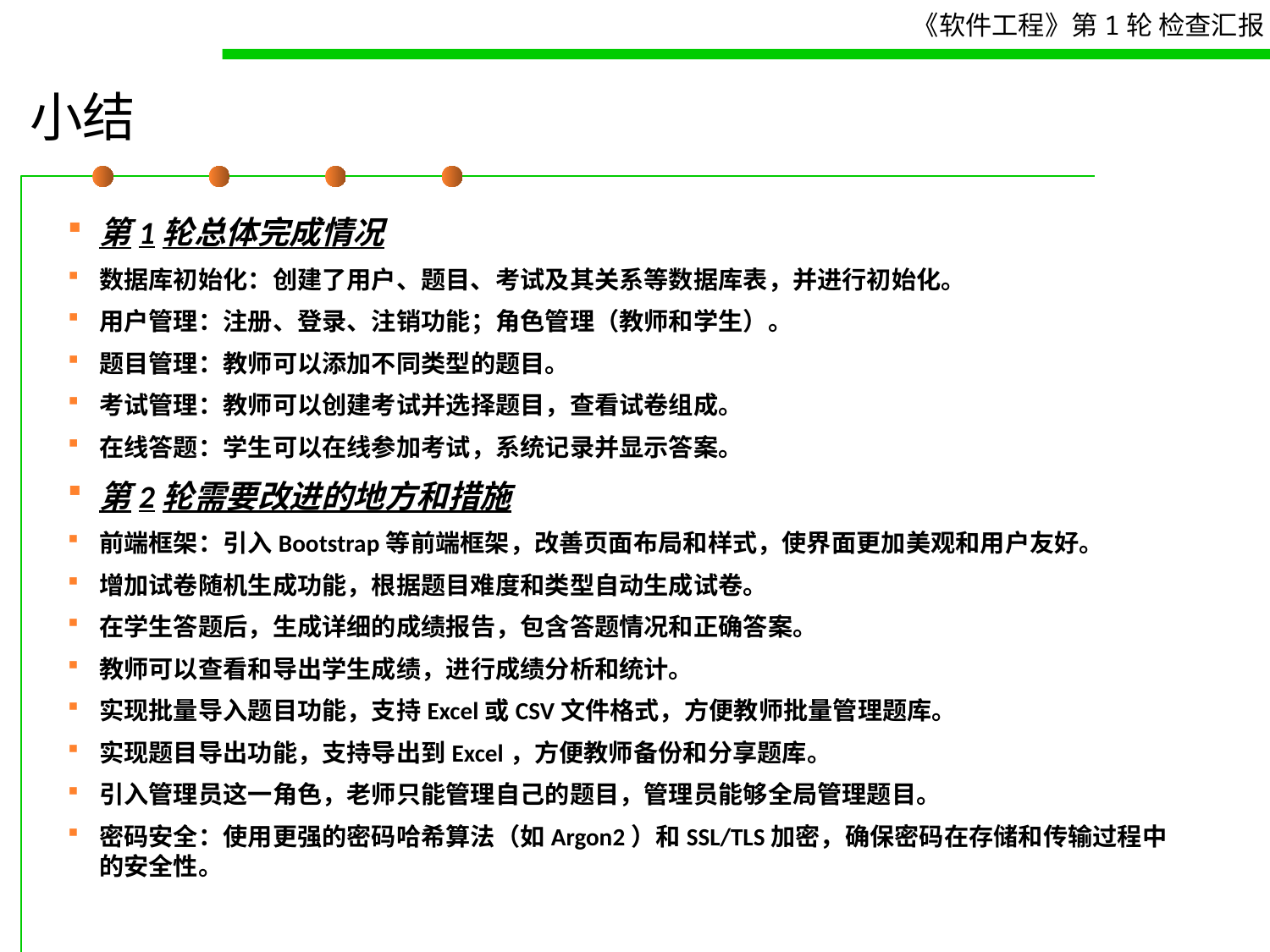

# 小结
第1轮总体完成情况
数据库初始化：创建了用户、题目、考试及其关系等数据库表，并进行初始化。
用户管理：注册、登录、注销功能；角色管理（教师和学生）。
题目管理：教师可以添加不同类型的题目。
考试管理：教师可以创建考试并选择题目，查看试卷组成。
在线答题：学生可以在线参加考试，系统记录并显示答案。
第2轮需要改进的地方和措施
前端框架：引入Bootstrap等前端框架，改善页面布局和样式，使界面更加美观和用户友好。
增加试卷随机生成功能，根据题目难度和类型自动生成试卷。
在学生答题后，生成详细的成绩报告，包含答题情况和正确答案。
教师可以查看和导出学生成绩，进行成绩分析和统计。
实现批量导入题目功能，支持Excel或CSV文件格式，方便教师批量管理题库。
实现题目导出功能，支持导出到Excel，方便教师备份和分享题库。
引入管理员这一角色，老师只能管理自己的题目，管理员能够全局管理题目。
密码安全：使用更强的密码哈希算法（如Argon2）和SSL/TLS加密，确保密码在存储和传输过程中的安全性。